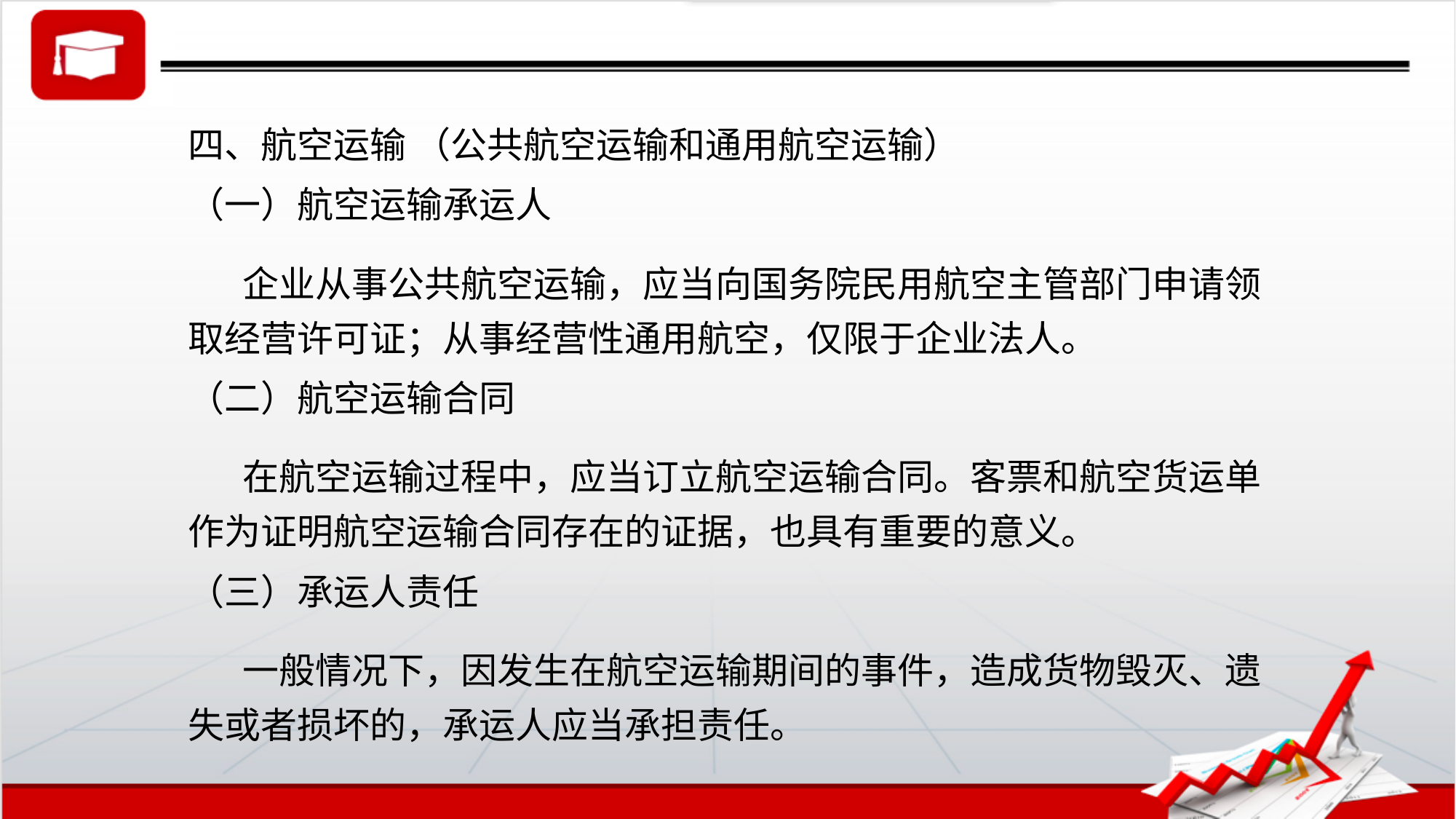

四、航空运输 （公共航空运输和通用航空运输）
（一）航空运输承运人
企业从事公共航空运输，应当向国务院民用航空主管部门申请领取经营许可证；从事经营性通用航空，仅限于企业法人。
（二）航空运输合同
在航空运输过程中，应当订立航空运输合同。客票和航空货运单作为证明航空运输合同存在的证据，也具有重要的意义。
（三）承运人责任
一般情况下，因发生在航空运输期间的事件，造成货物毁灭、遗失或者损坏的，承运人应当承担责任。